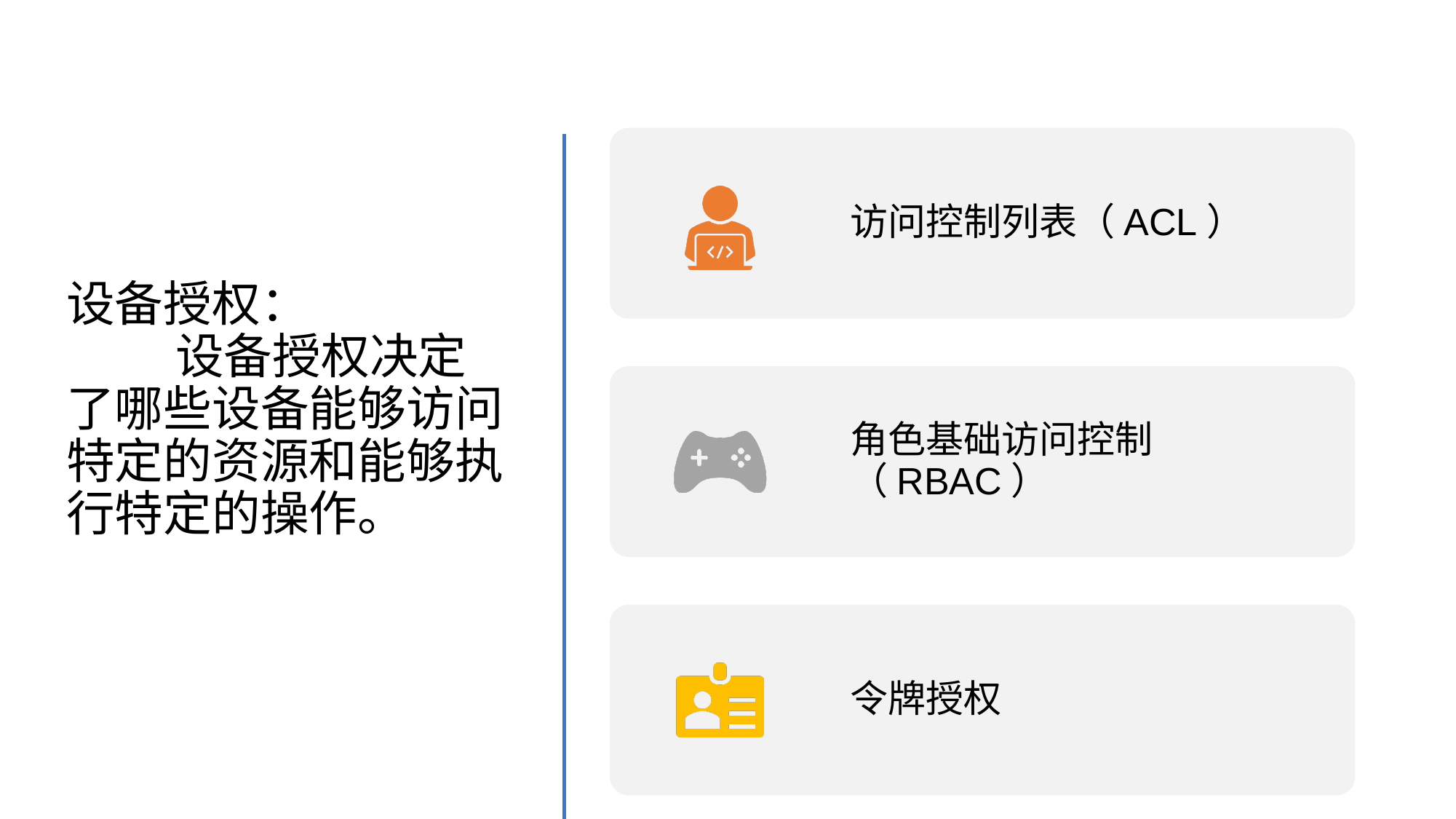

# 设备授权： 设备授权决定了哪些设备能够访问特定的资源和能够执行特定的操作。
访问控制列表（ACL）
角色基础访问控制（RBAC）
令牌授权